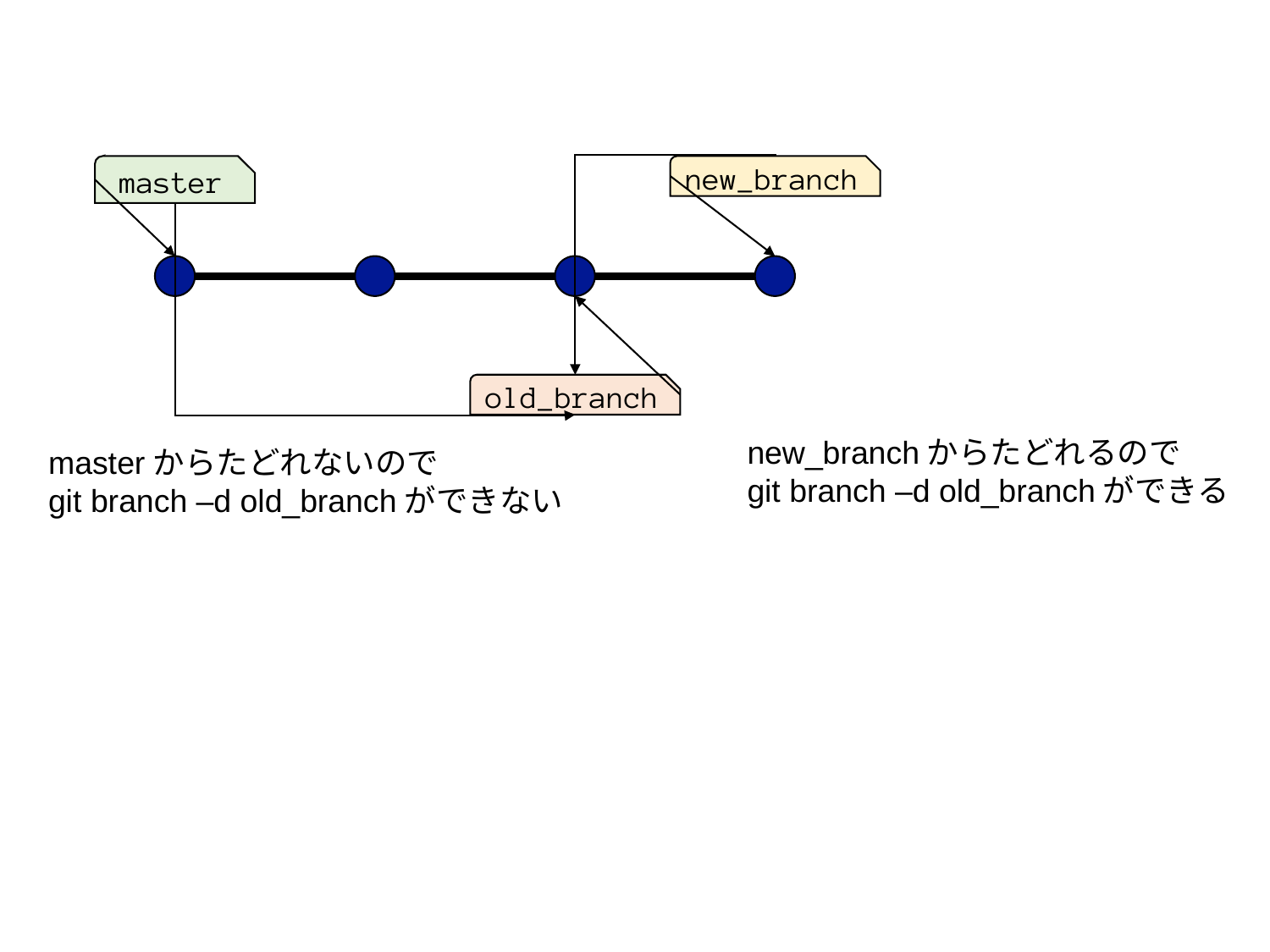

master
new_branch

old_branch
new_branchからたどれるので
git branch –d old_branchができる
masterからたどれないので
git branch –d old_branchができない